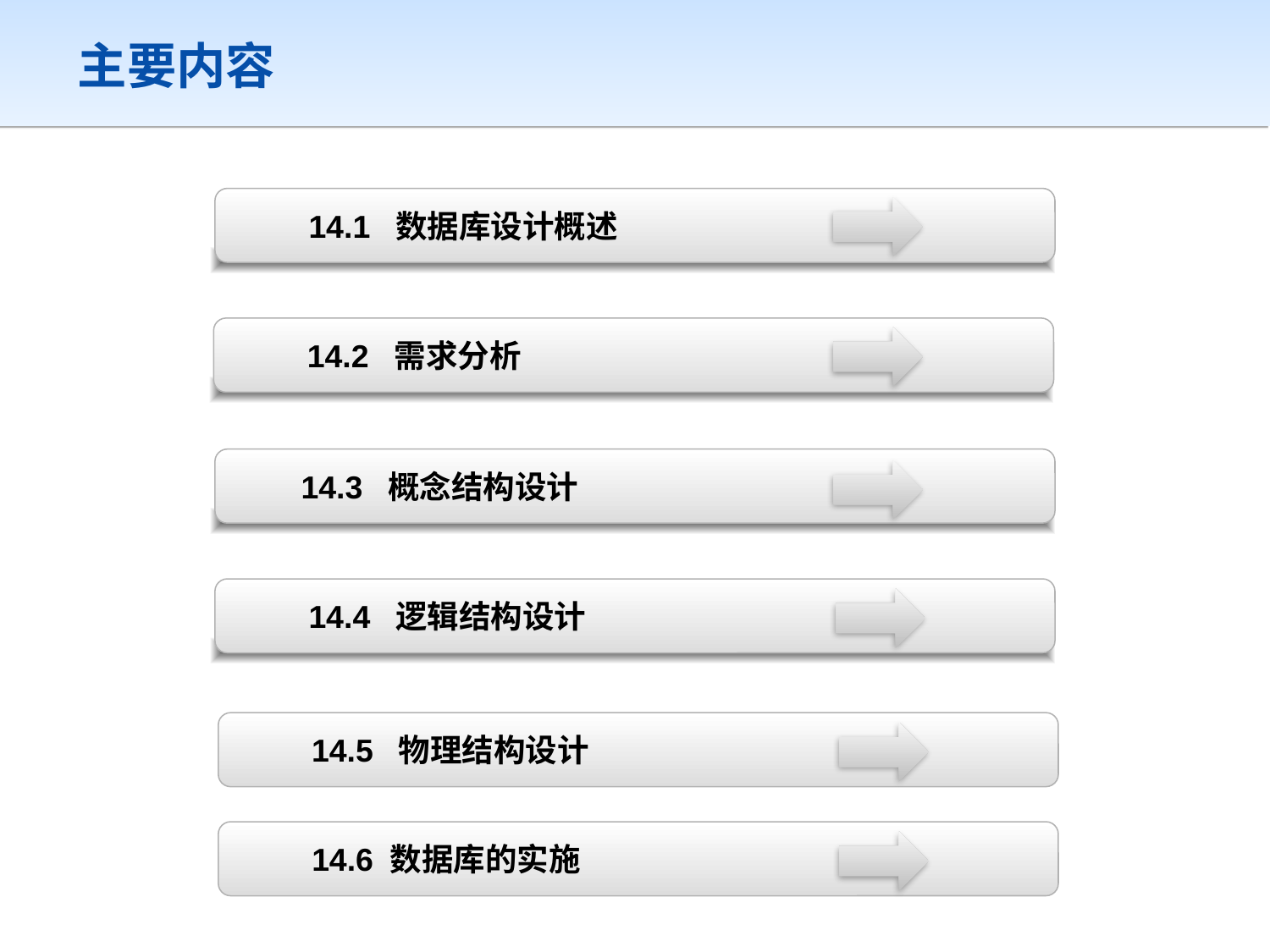

主要内容

14.1  数据库设计概述

14.2  需求分析

14.3  概念结构设计

14.4  逻辑结构设计

14.5  物理结构设计

14.6 数据库的实施